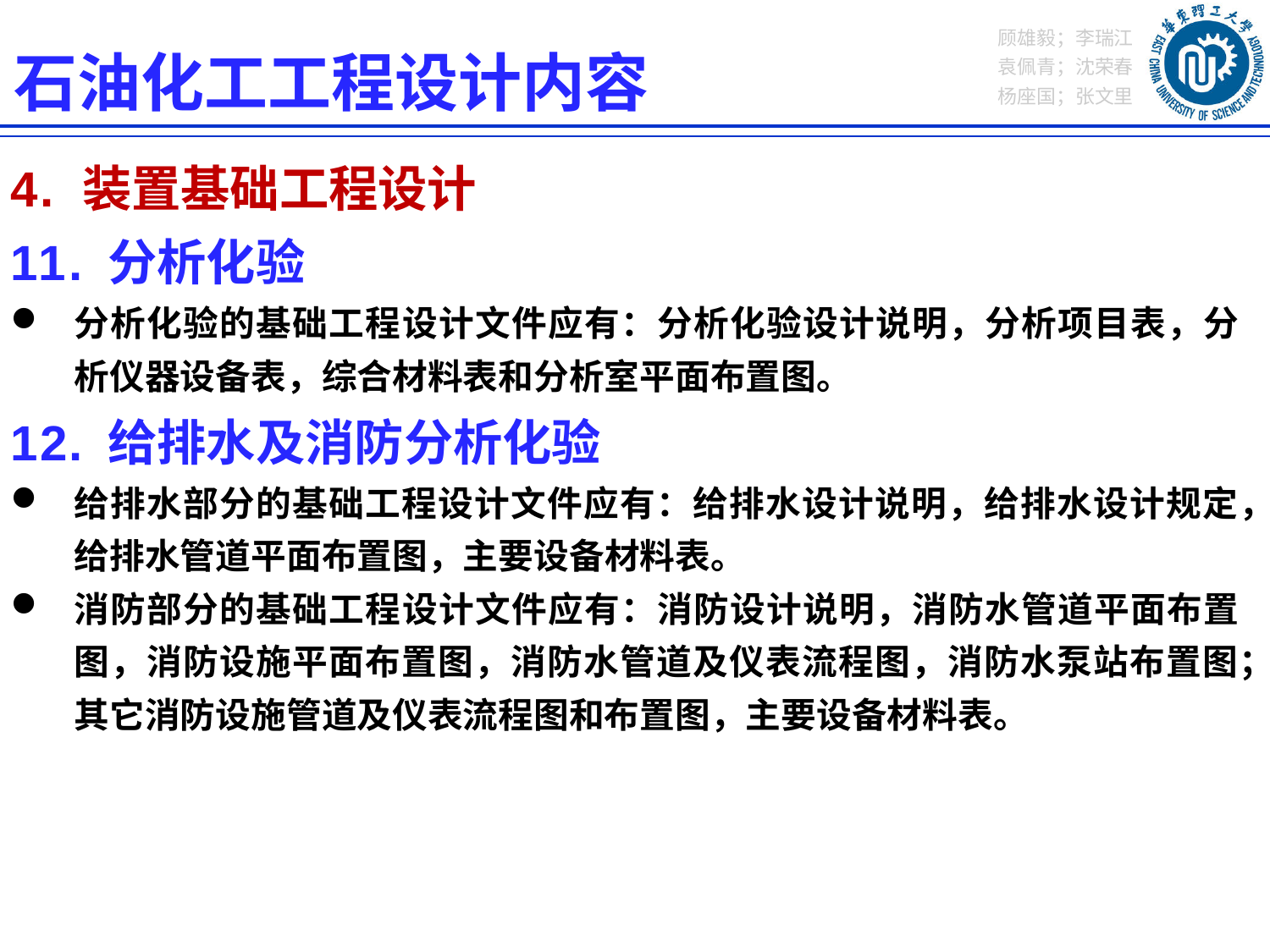

石油化工工程设计内容
装置基础工程设计
 分析化验
分析化验的基础工程设计文件应有：分析化验设计说明，分析项目表，分析仪器设备表，综合材料表和分析室平面布置图。
 给排水及消防分析化验
给排水部分的基础工程设计文件应有：给排水设计说明，给排水设计规定，给排水管道平面布置图，主要设备材料表。
消防部分的基础工程设计文件应有：消防设计说明，消防水管道平面布置图，消防设施平面布置图，消防水管道及仪表流程图，消防水泵站布置图；其它消防设施管道及仪表流程图和布置图，主要设备材料表。